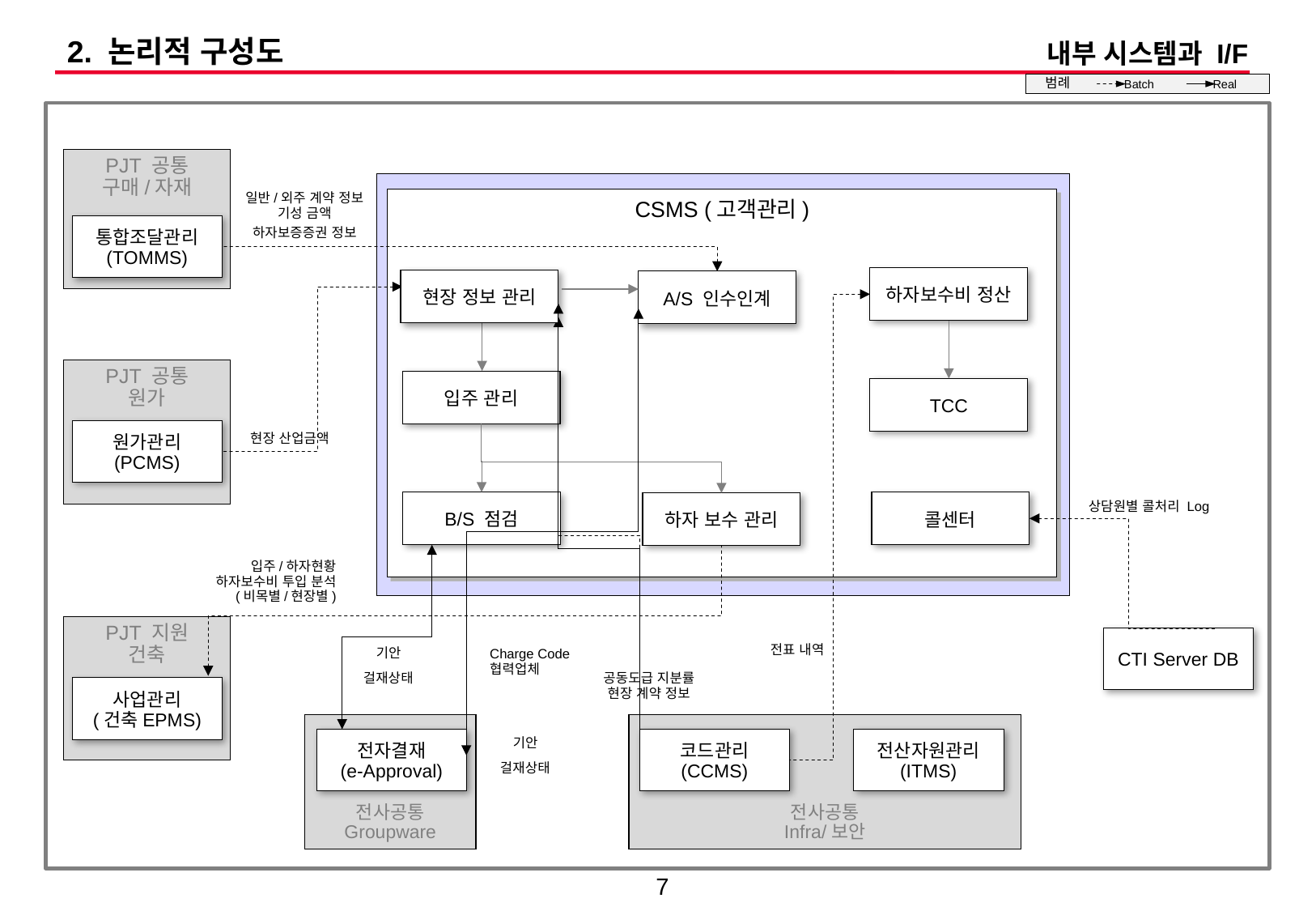

2. 논리적 구성도
내부 시스템과 I/F
범례
Batch
Real

PJT 공통
구매/자재
통합조달관리
(TOMMS)

CSMS (고객관리)

일반/외주 계약 정보
기성 금액
하자보증증권 정보
하자보수비 정산
현장 정보 관리

A/S 인수인계

PJT 공통
원가
원가관리
(PCMS)
입주 관리
TCC

현장 산업금액

B/S 점검
콜센터
하자 보수 관리
상담원별 콜처리 Log

입주/하자현황
하자보수비 투입 분석
(비목별/현장별)

PJT 지원
건축
사업관리
(건축EPMS)
CTI Server DB
전표 내역
기안
Charge Code
협력업체

걸재상태
공동도급 지분률
현장 계약 정보

전사공통
Groupware
전자결재
(e-Approval)
전사공통
Infra/보안
코드관리
(CCMS)
전산자원관리
(ITMS)

기안

걸재상태